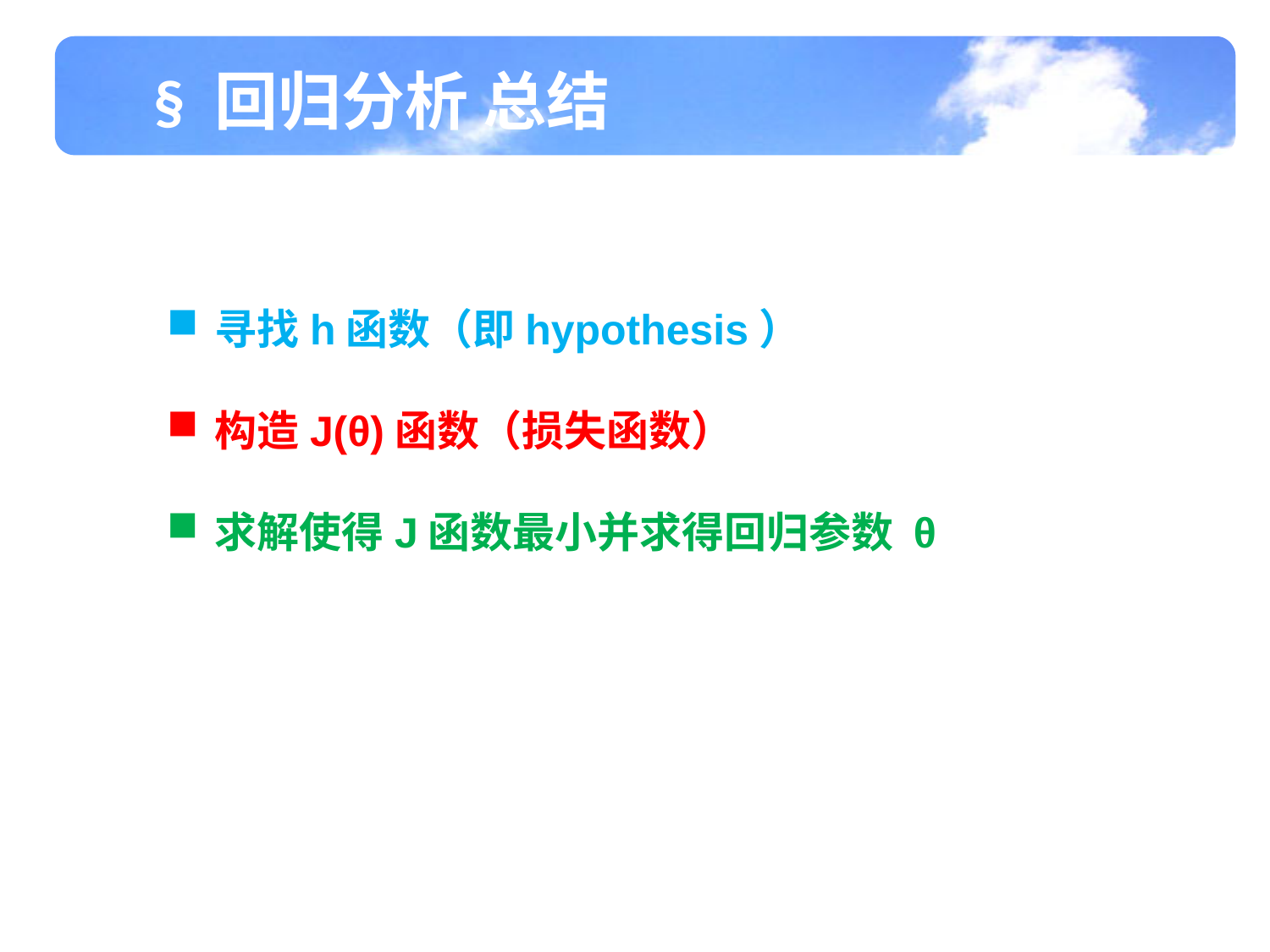

§ 回归分析 总结
寻找h函数（即hypothesis）

构造J(θ)函数（损失函数）

求解使得J函数最小并求得回归参数 θ